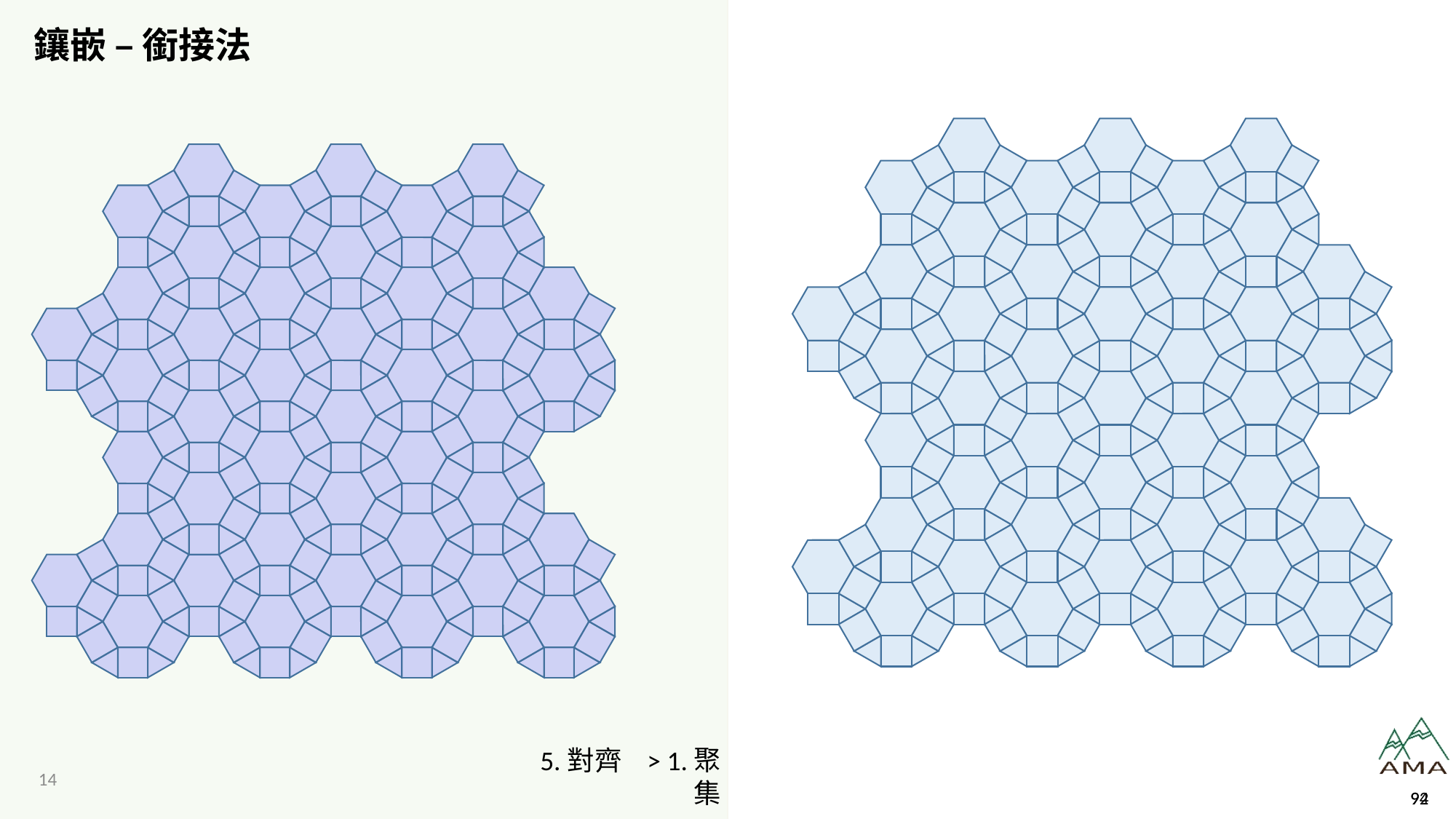

# 鑲嵌 – 銜接法

5.對齊   > 1.聚集
92
94